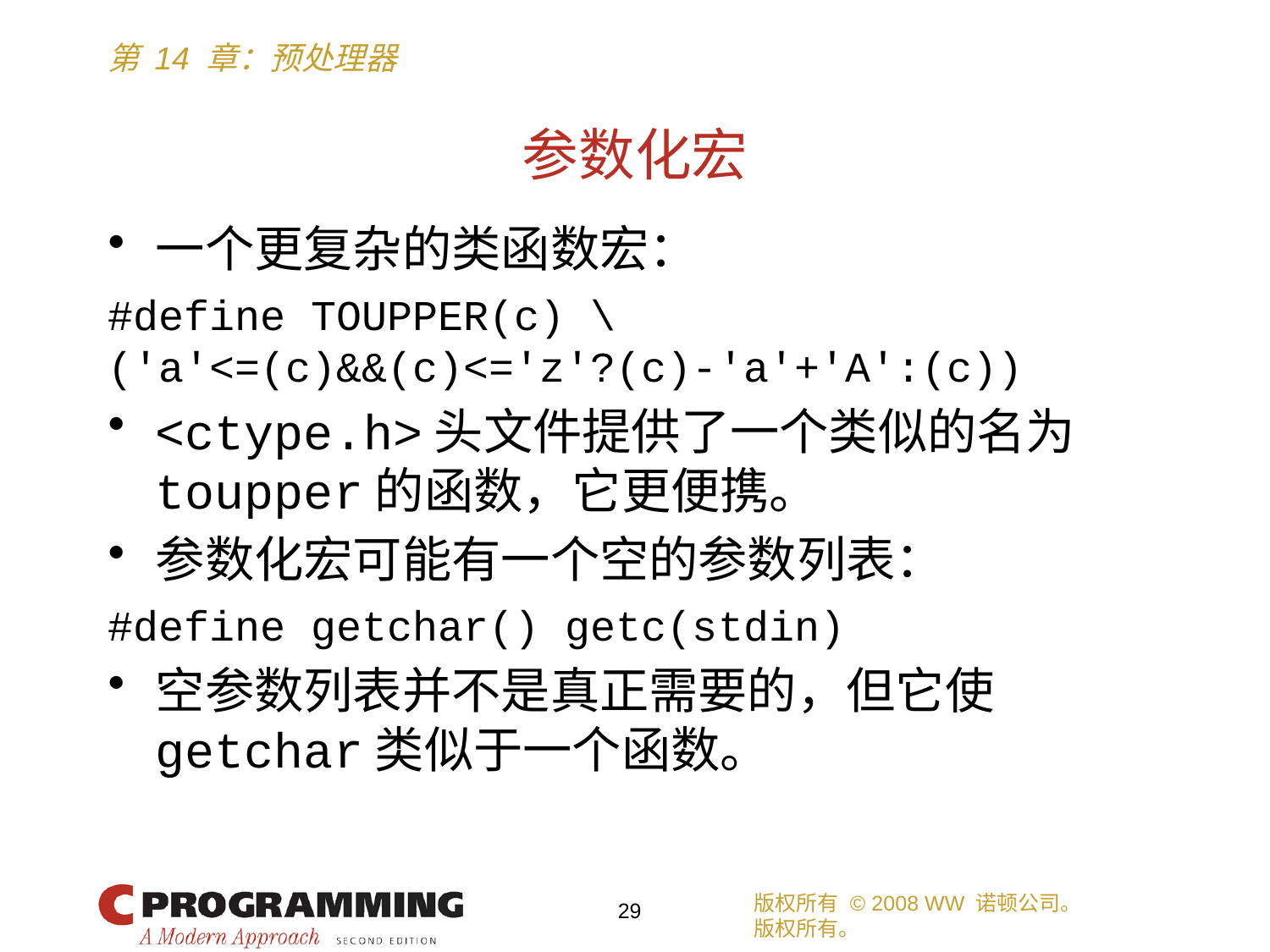

# 参数化宏
一个更复杂的类函数宏：
#define TOUPPER(c) \
('a'<=(c)&&(c)<='z'?(c)-'a'+'A':(c))
<ctype.h>头文件提供了一个类似的名为toupper的函数，它更便携。
参数化宏可能有一个空的参数列表：
#define getchar() getc(stdin)
空参数列表并不是真正需要的，但它使getchar类似于一个函数。
版权所有 © 2008 WW 诺顿公司。
版权所有。
29